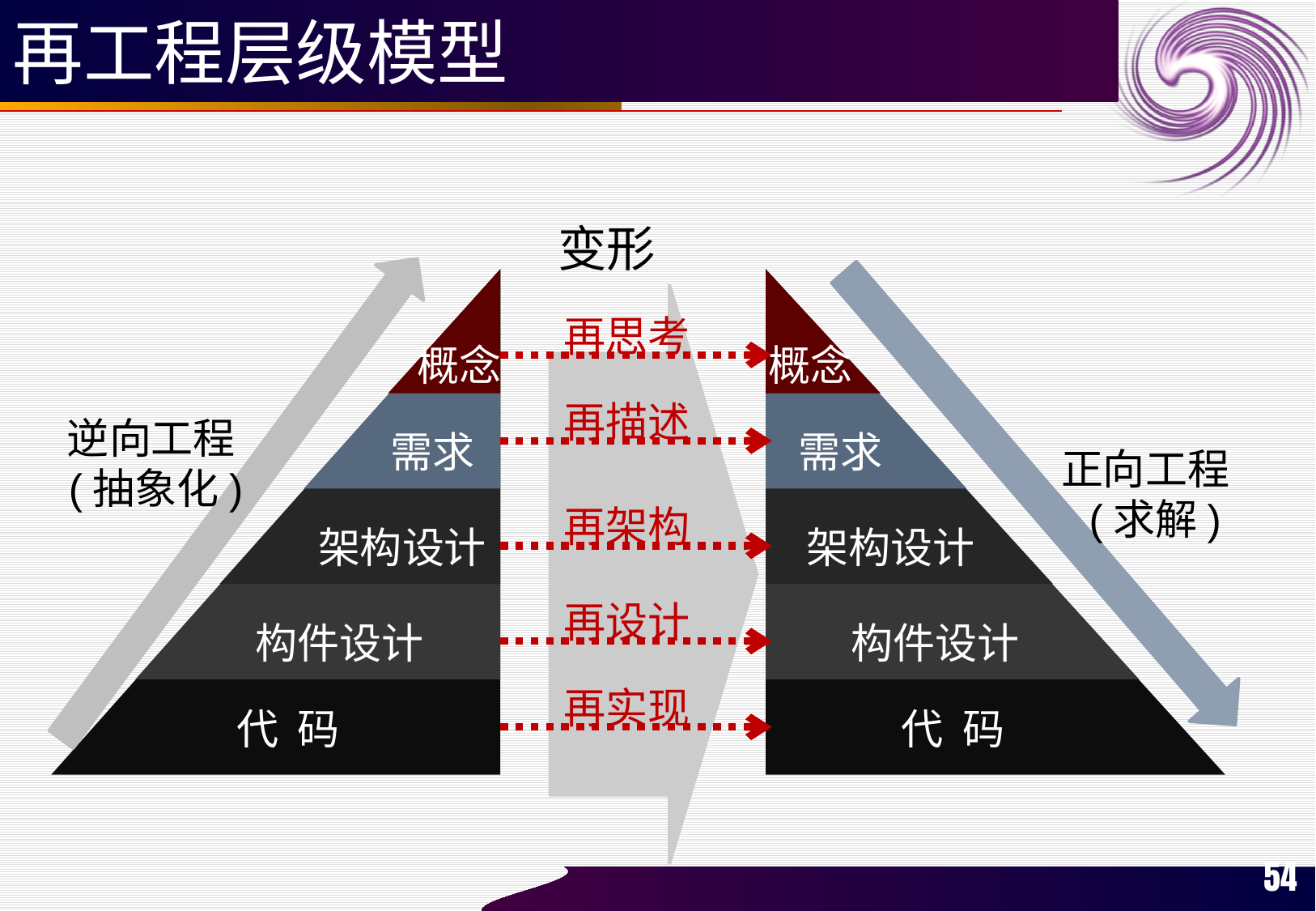

# 再工程层级模型

变形

再思考
概念
概念
再描述
逆向工程
(抽象化)
需求
需求
正向工程
 (求解)
再架构
架构设计
架构设计
再设计
构件设计
构件设计
再实现
代  码
代  码

54